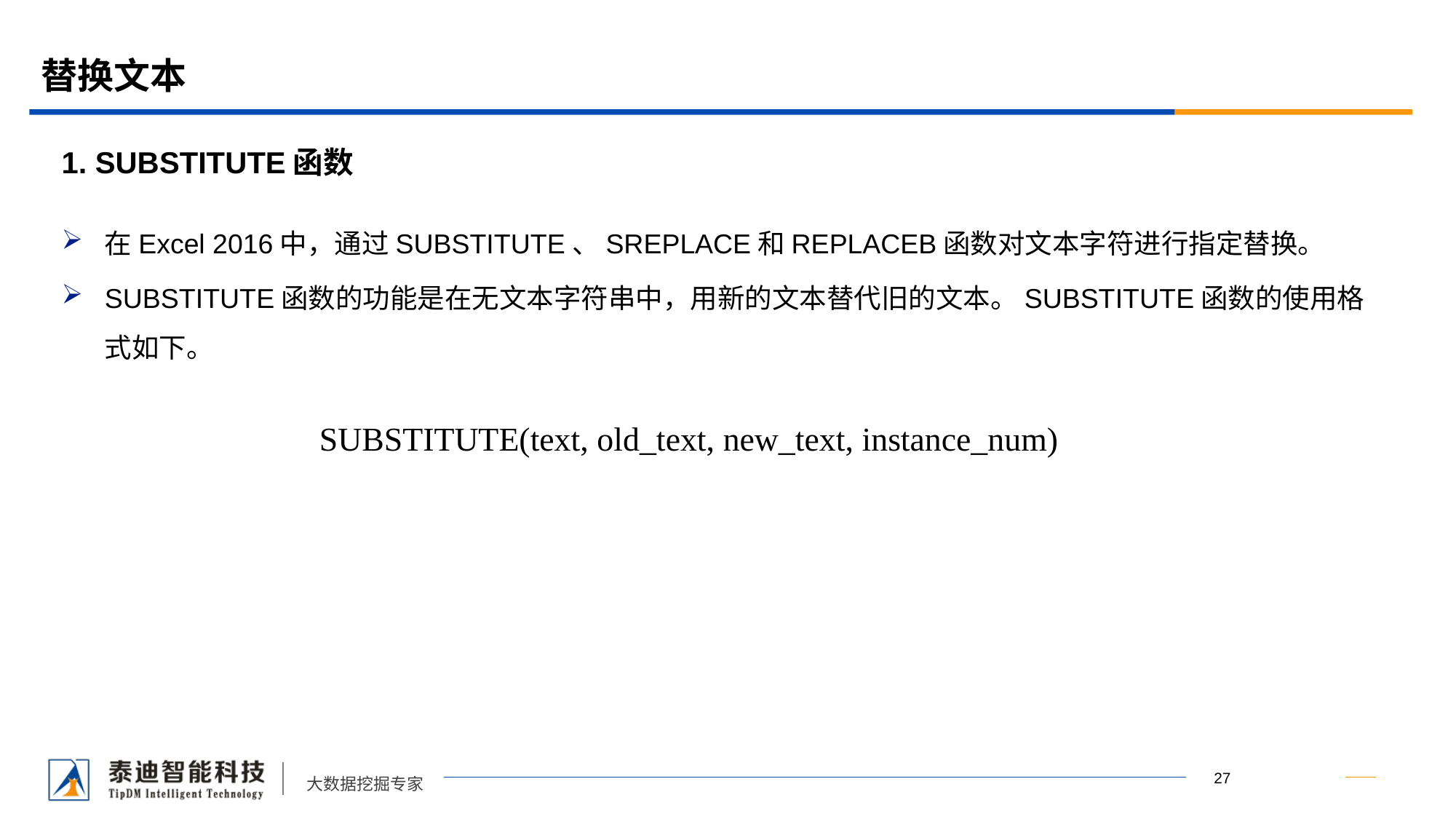

# 替换文本
1. SUBSTITUTE函数
在Excel 2016中，通过SUBSTITUTE、SREPLACE和REPLACEB函数对文本字符进行指定替换。
SUBSTITUTE函数的功能是在无文本字符串中，用新的文本替代旧的文本。SUBSTITUTE函数的使用格式如下。
SUBSTITUTE(text, old_text, new_text, instance_num)